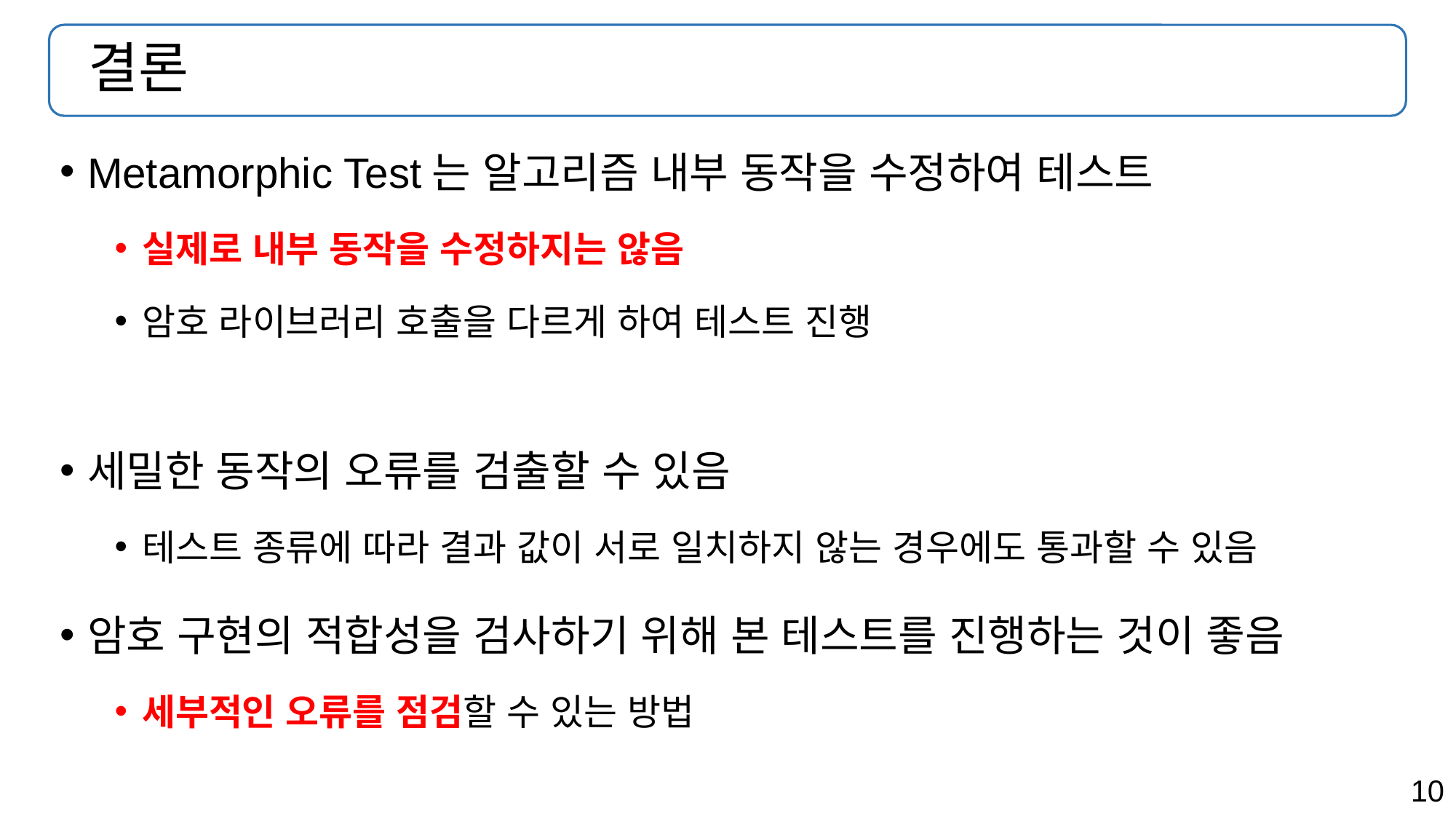

# 결론
Metamorphic Test는 알고리즘 내부 동작을 수정하여 테스트
실제로 내부 동작을 수정하지는 않음
암호 라이브러리 호출을 다르게 하여 테스트 진행

세밀한 동작의 오류를 검출할 수 있음
테스트 종류에 따라 결과 값이 서로 일치하지 않는 경우에도 통과할 수 있음
암호 구현의 적합성을 검사하기 위해 본 테스트를 진행하는 것이 좋음
세부적인 오류를 점검할 수 있는 방법